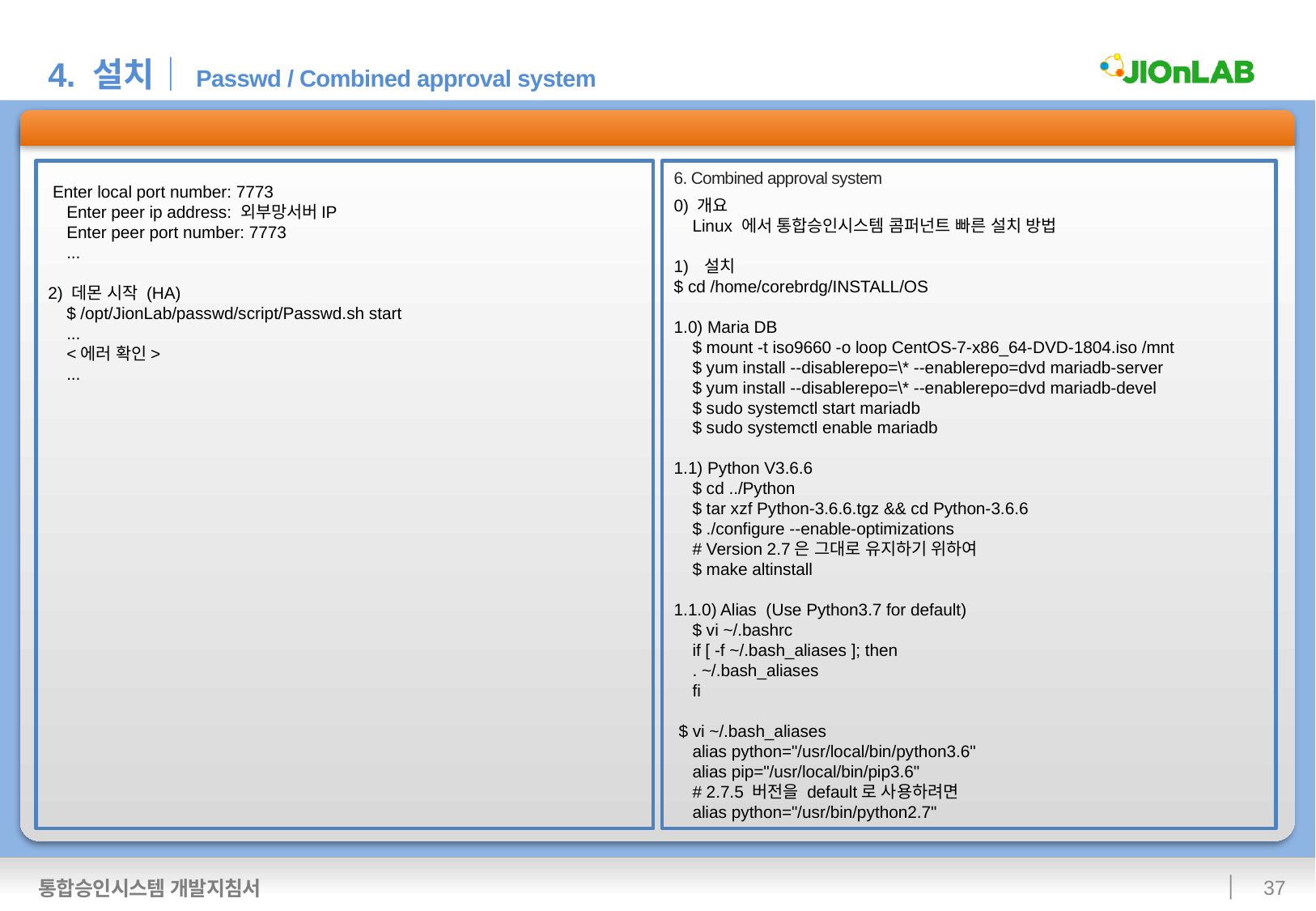

4. 설치│Passwd / Combined approval system

통합승인시스템 설치

 Enter local port number: 7773
    Enter peer ip address: 외부망서버IP
    Enter peer port number: 7773
    ...

2) 데몬 시작 (HA)
    $ /opt/JionLab/passwd/script/Passwd.sh start
    ...
    <에러 확인>
    ...

6. Combined approval system
0) 개요
    Linux 에서 통합승인시스템 콤퍼넌트 빠른 설치 방법

설치
$ cd /home/corebrdg/INSTALL/OS

1.0) Maria DB
    $ mount -t iso9660 -o loop CentOS-7-x86_64-DVD-1804.iso /mnt
    $ yum install --disablerepo=\* --enablerepo=dvd mariadb-server
    $ yum install --disablerepo=\* --enablerepo=dvd mariadb-devel
    $ sudo systemctl start mariadb
    $ sudo systemctl enable mariadb

1.1) Python V3.6.6
    $ cd ../Python
    $ tar xzf Python-3.6.6.tgz && cd Python-3.6.6
    $ ./configure --enable-optimizations
    # Version 2.7은 그대로 유지하기 위하여
    $ make altinstall

1.1.0) Alias  (Use Python3.7 for default)
    $ vi ~/.bashrc
    if [ -f ~/.bash_aliases ]; then
    . ~/.bash_aliases
    fi

 $ vi ~/.bash_aliases
    alias python="/usr/local/bin/python3.6"
    alias pip="/usr/local/bin/pip3.6"
    # 2.7.5 버전을 default로 사용하려면
    alias python="/usr/bin/python2.7"
 37